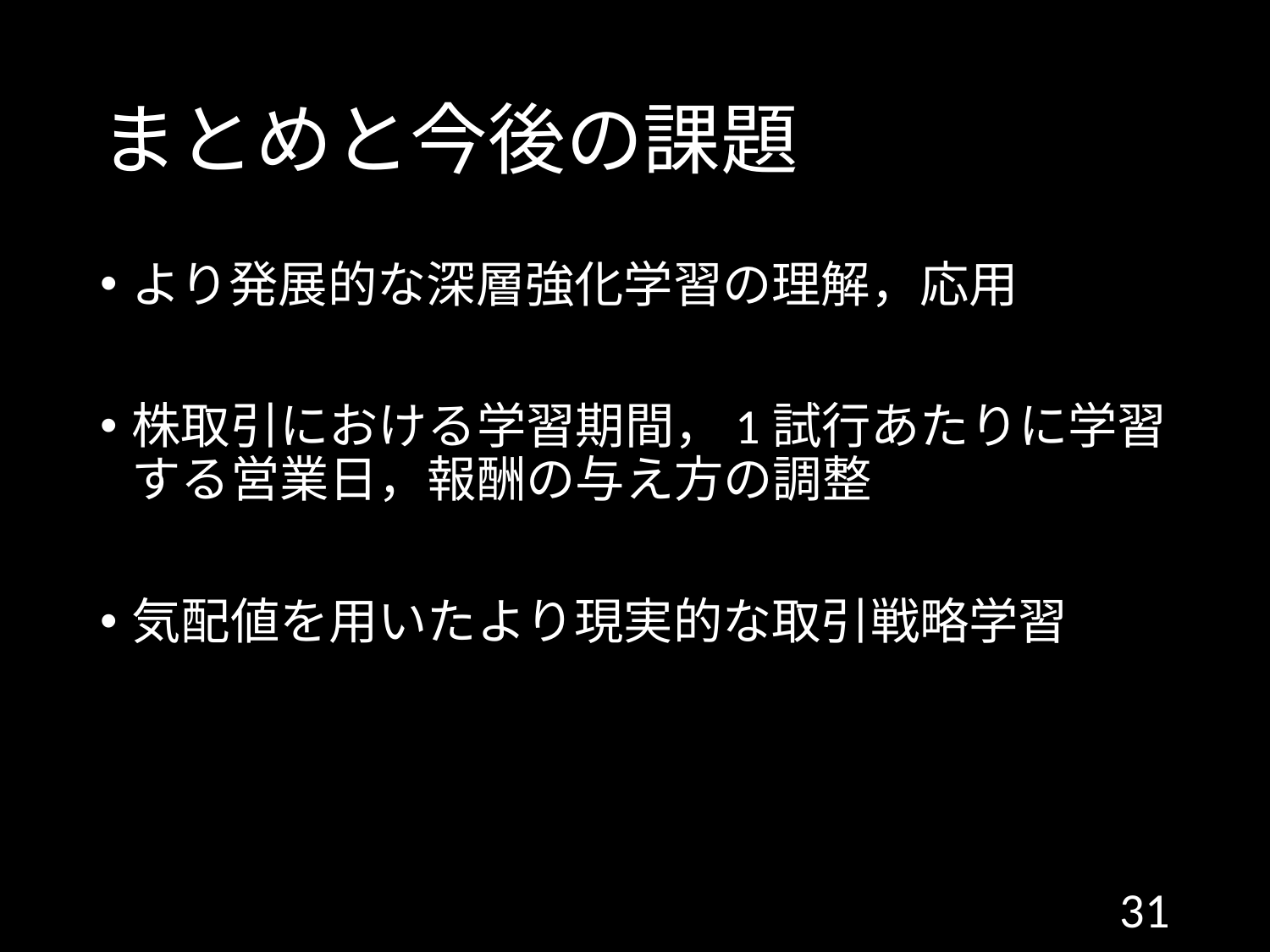

# まとめと今後の課題
より発展的な深層強化学習の理解，応用

株取引における学習期間，1試行あたりに学習する営業日，報酬の与え方の調整

気配値を用いたより現実的な取引戦略学習
31